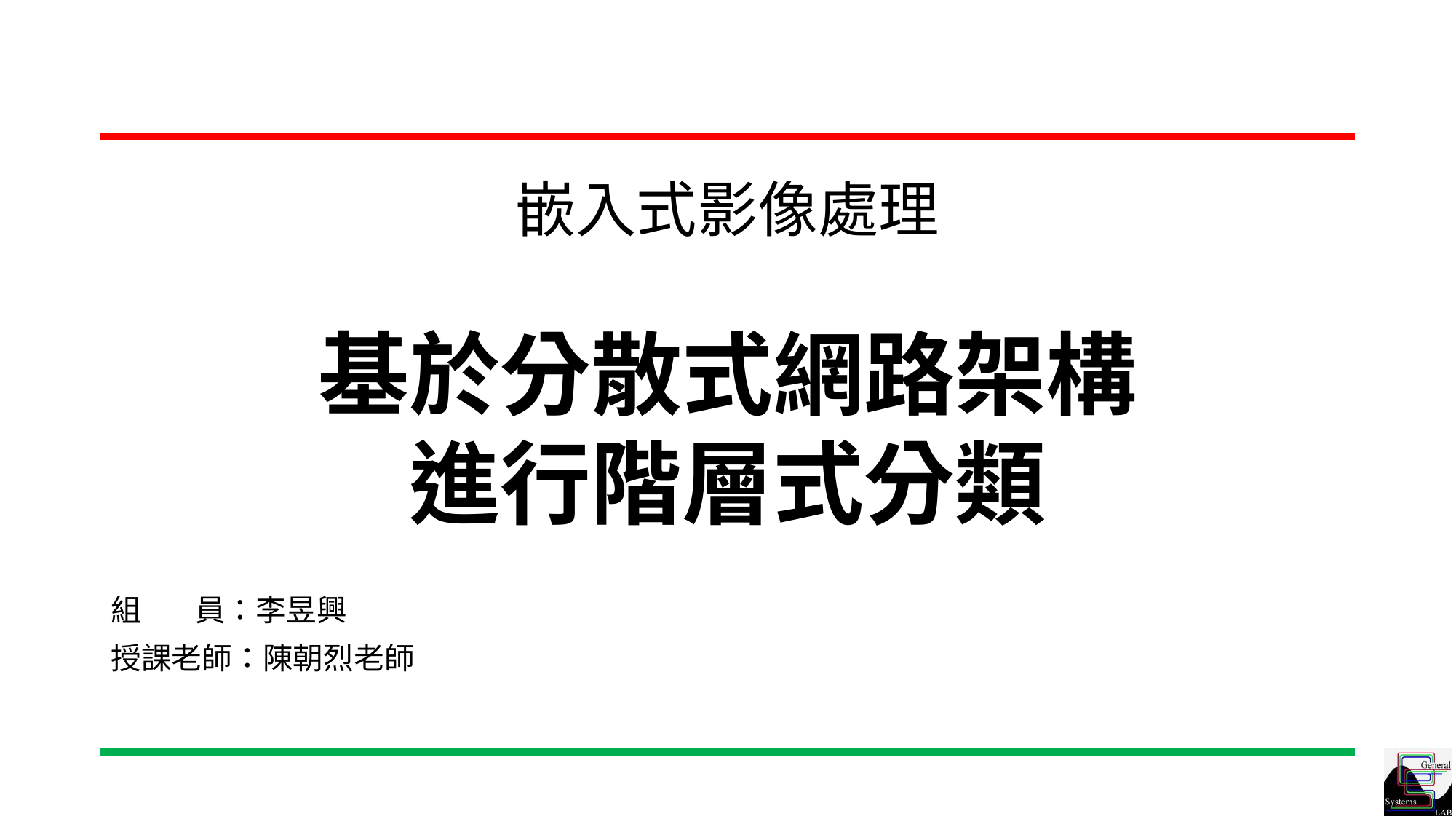

# 嵌入式影像處理 基於分散式網路架構 進行階層式分類
組        員：李昱興
授課老師：陳朝烈老師